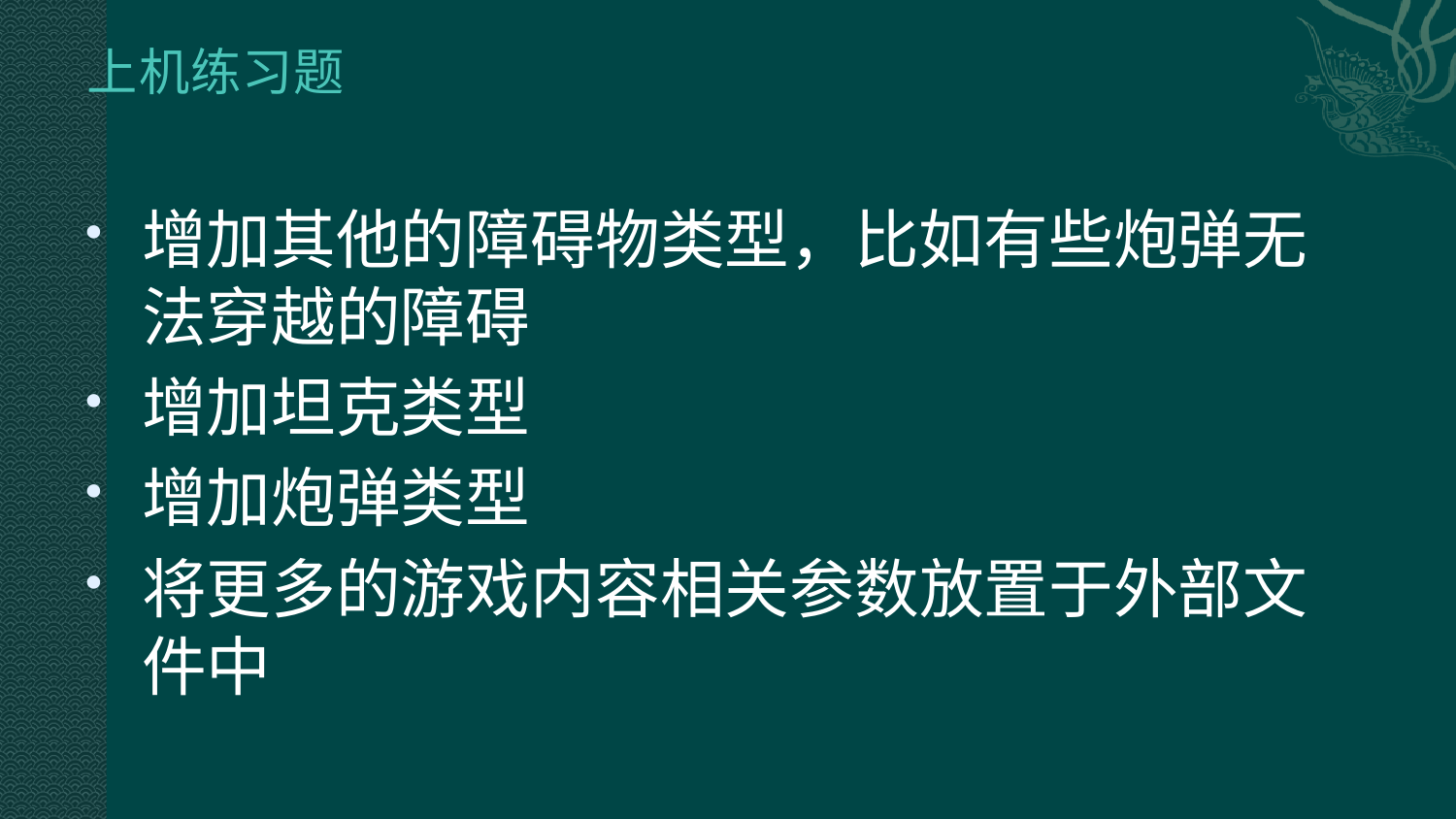

# 上机练习题
增加其他的障碍物类型，比如有些炮弹无法穿越的障碍
增加坦克类型
增加炮弹类型
将更多的游戏内容相关参数放置于外部文件中